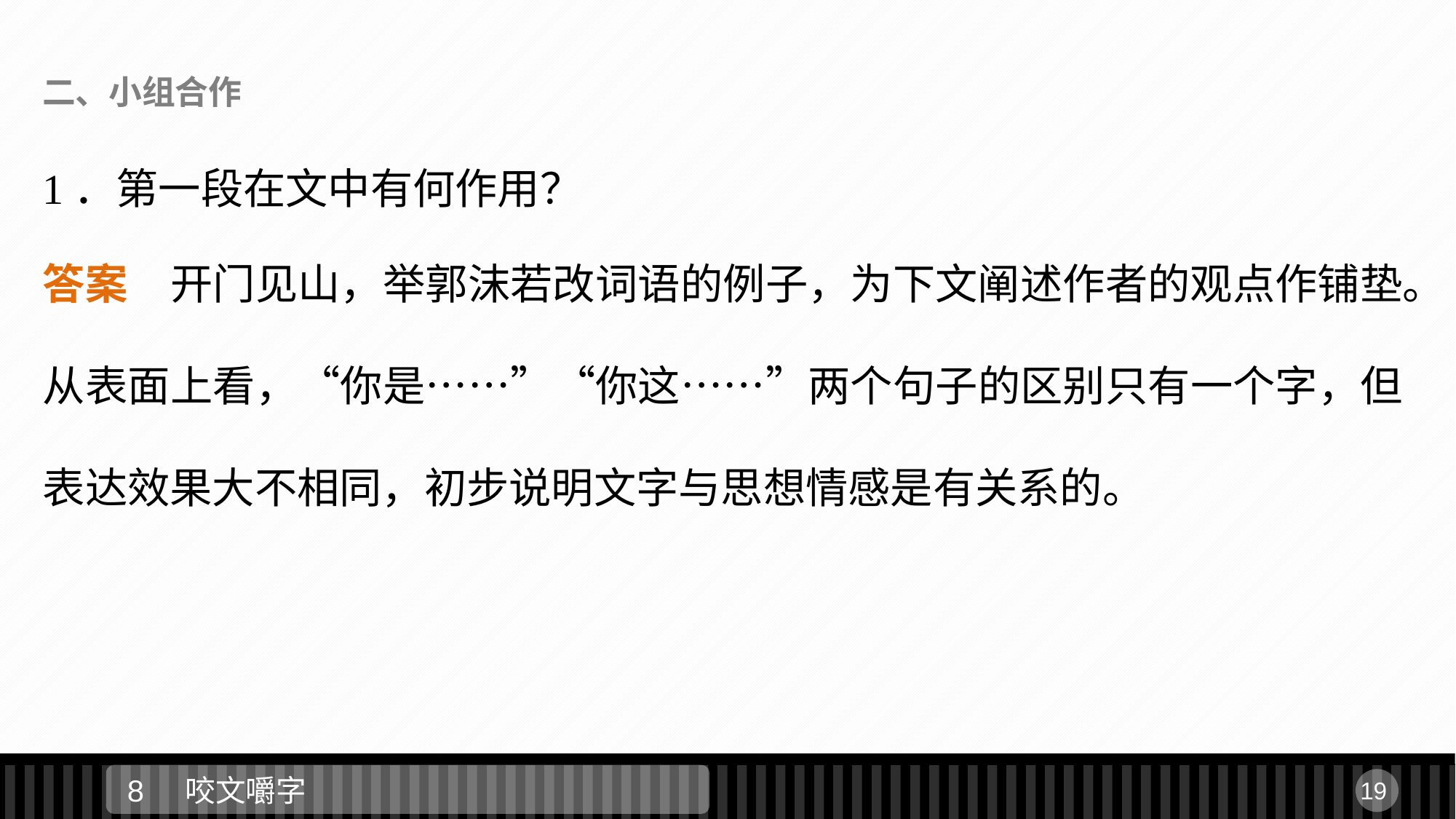

二、小组合作
1．第一段在文中有何作用？
答案　开门见山，举郭沫若改词语的例子，为下文阐述作者的观点作铺垫。从表面上看，“你是……”“你这……”两个句子的区别只有一个字，但表达效果大不相同，初步说明文字与思想情感是有关系的。